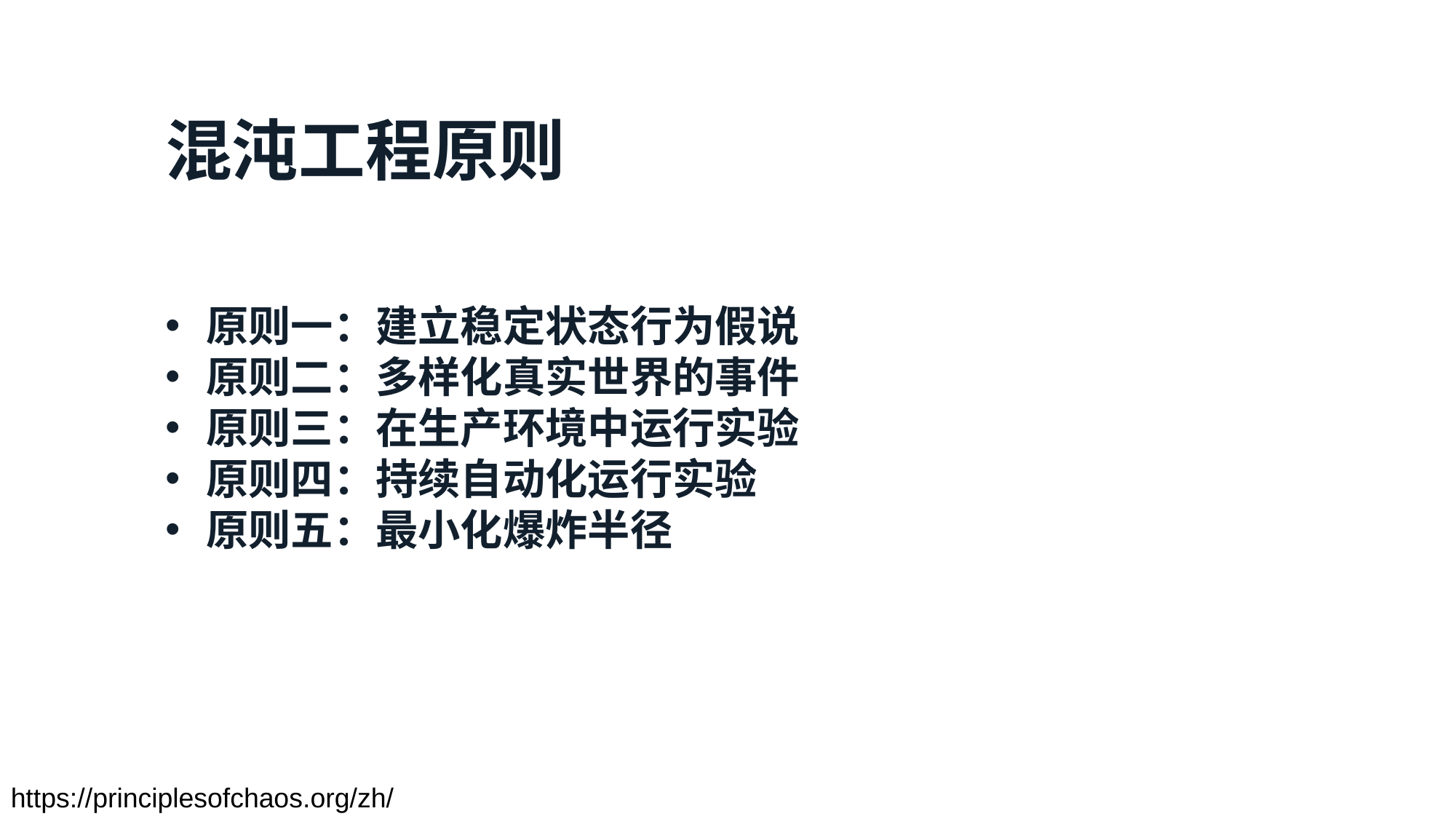

混沌工程原则
原则一：建立稳定状态行为假说
原则二：多样化真实世界的事件
原则三：在生产环境中运行实验
原则四：持续自动化运行实验
原则五：最小化爆炸半径
https://principlesofchaos.org/zh/